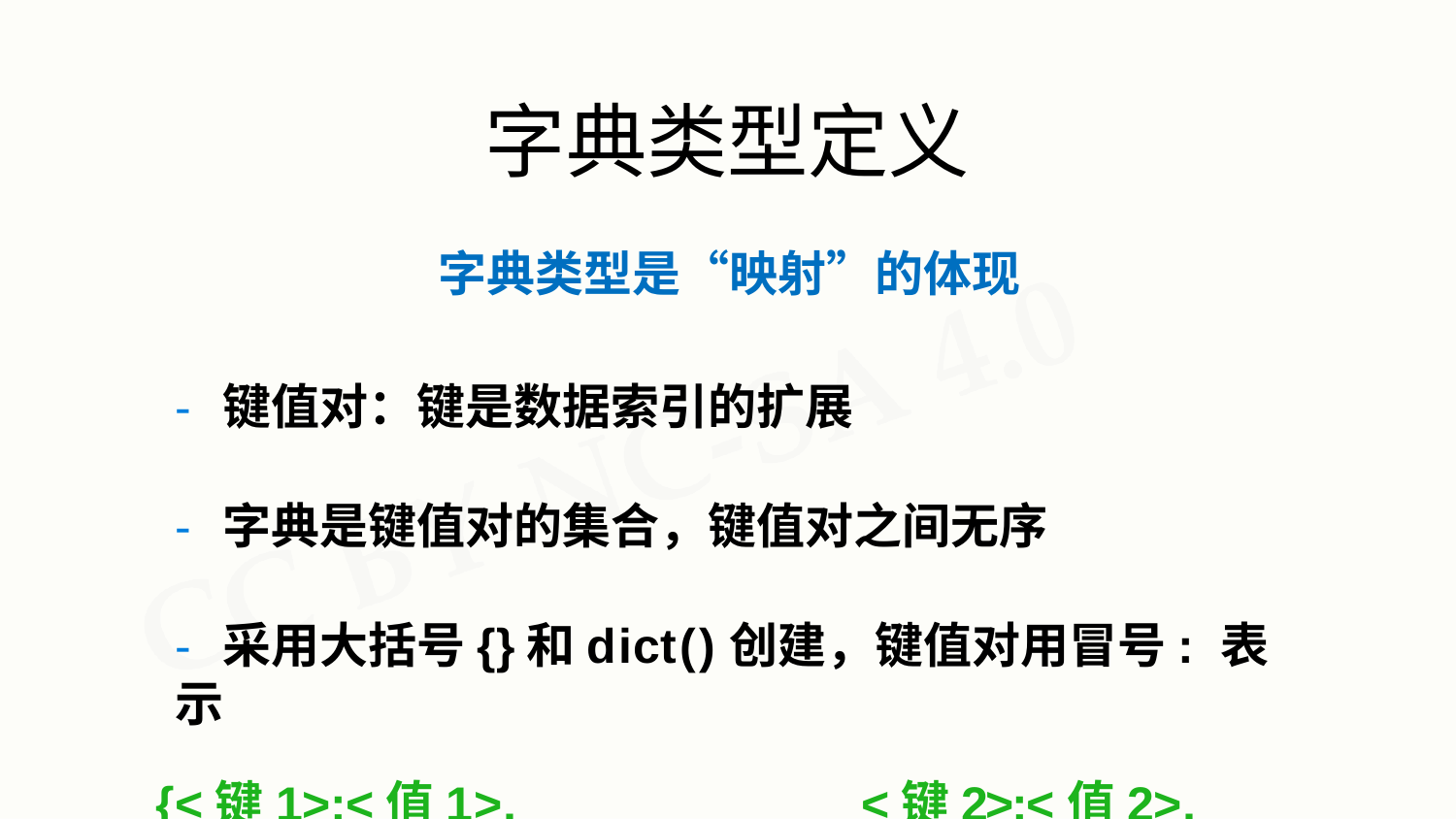

# 字典类型定义
字典类型是“映射”的体现

- 键值对：键是数据索引的扩展

- 字典是键值对的集合，键值对之间无序

- 采用大括号{}和dict()创建，键值对用冒号: 表示
{<键1>:<值1>,	<键2>:<值2>,	…	,	<键n>:<值n>}